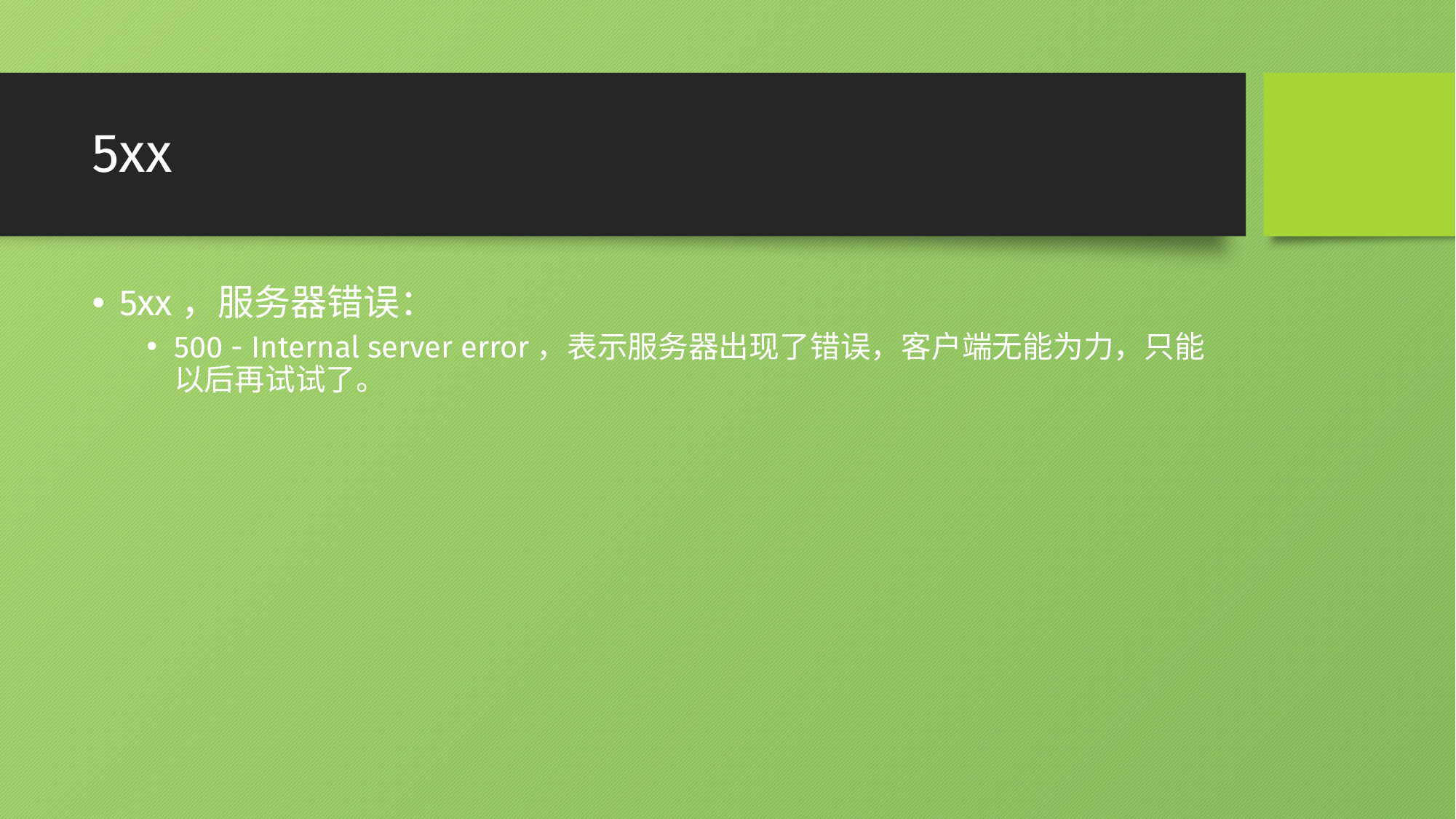

# 5xx
5xx，服务器错误：
500 - Internal server error，表示服务器出现了错误，客户端无能为力，只能以后再试试了。